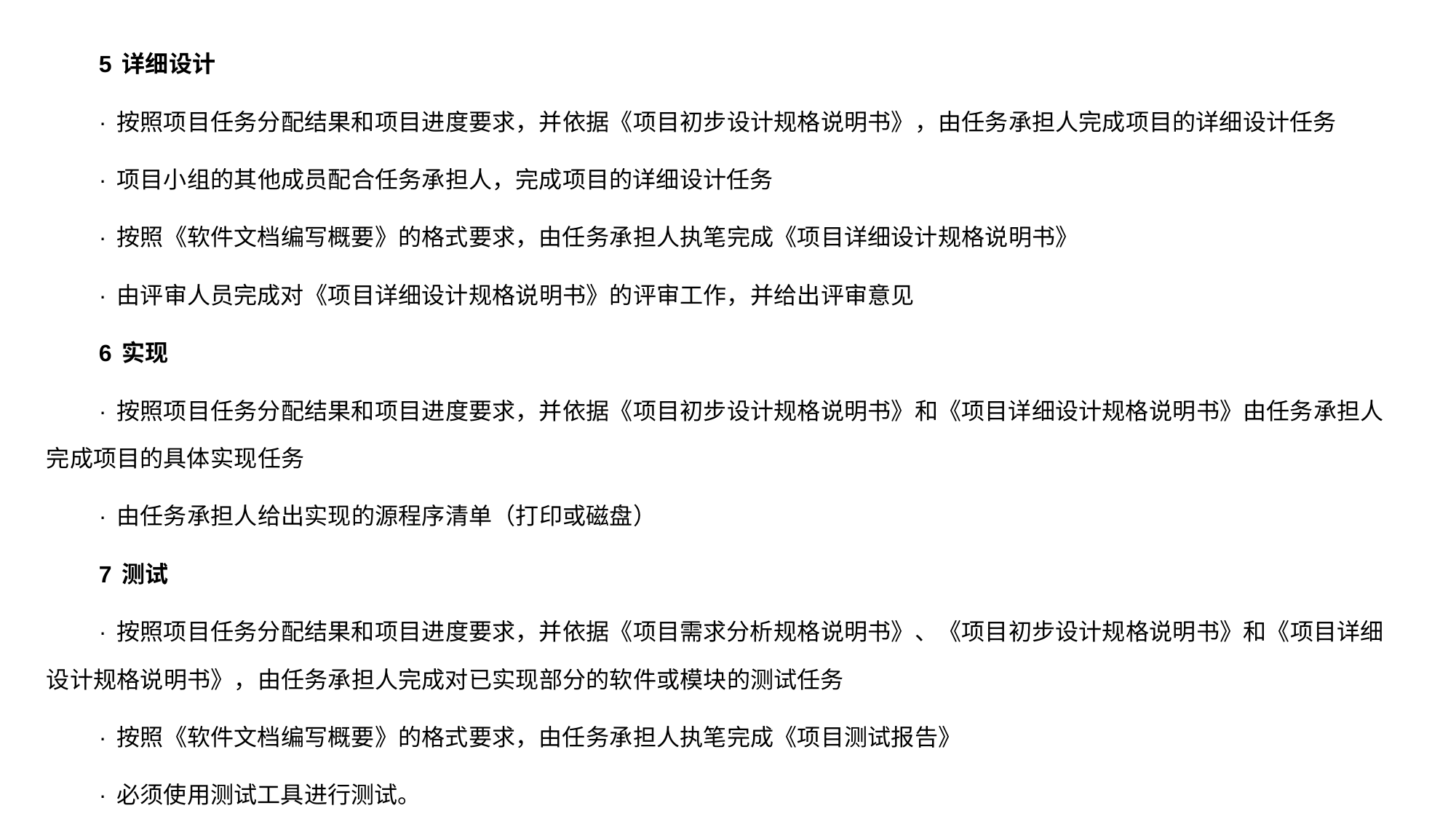

5 详细设计
· 按照项目任务分配结果和项目进度要求，并依据《项目初步设计规格说明书》，由任务承担人完成项目的详细设计任务
· 项目小组的其他成员配合任务承担人，完成项目的详细设计任务
· 按照《软件文档编写概要》的格式要求，由任务承担人执笔完成《项目详细设计规格说明书》
· 由评审人员完成对《项目详细设计规格说明书》的评审工作，并给出评审意见
6 实现
· 按照项目任务分配结果和项目进度要求，并依据《项目初步设计规格说明书》和《项目详细设计规格说明书》由任务承担人完成项目的具体实现任务
· 由任务承担人给出实现的源程序清单（打印或磁盘）
7 测试
· 按照项目任务分配结果和项目进度要求，并依据《项目需求分析规格说明书》、《项目初步设计规格说明书》和《项目详细设计规格说明书》，由任务承担人完成对已实现部分的软件或模块的测试任务
· 按照《软件文档编写概要》的格式要求，由任务承担人执笔完成《项目测试报告》
· 必须使用测试工具进行测试。